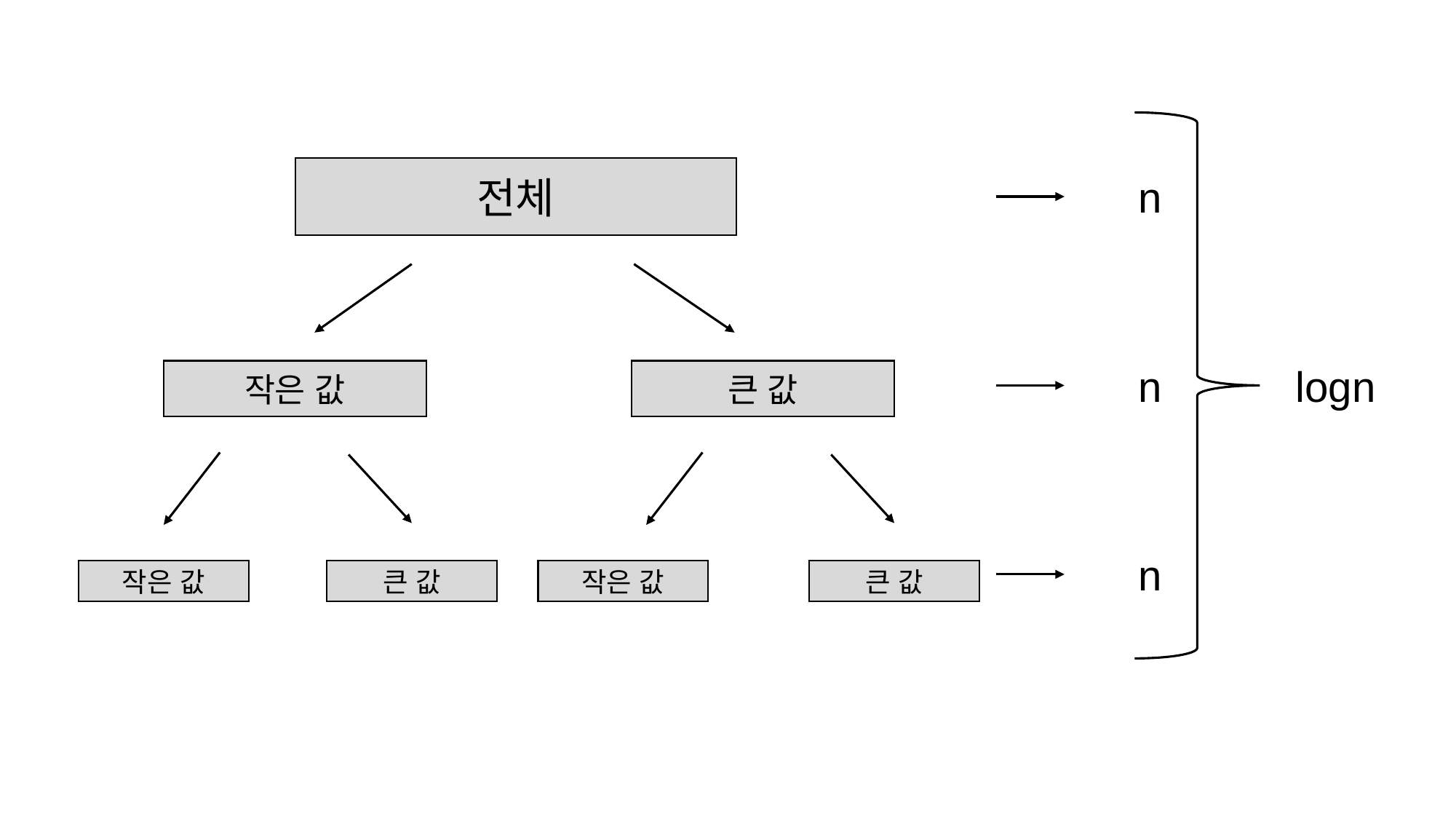

전체
n
n
logn
큰 값
작은 값
n
큰 값
작은 값
큰 값
작은 값